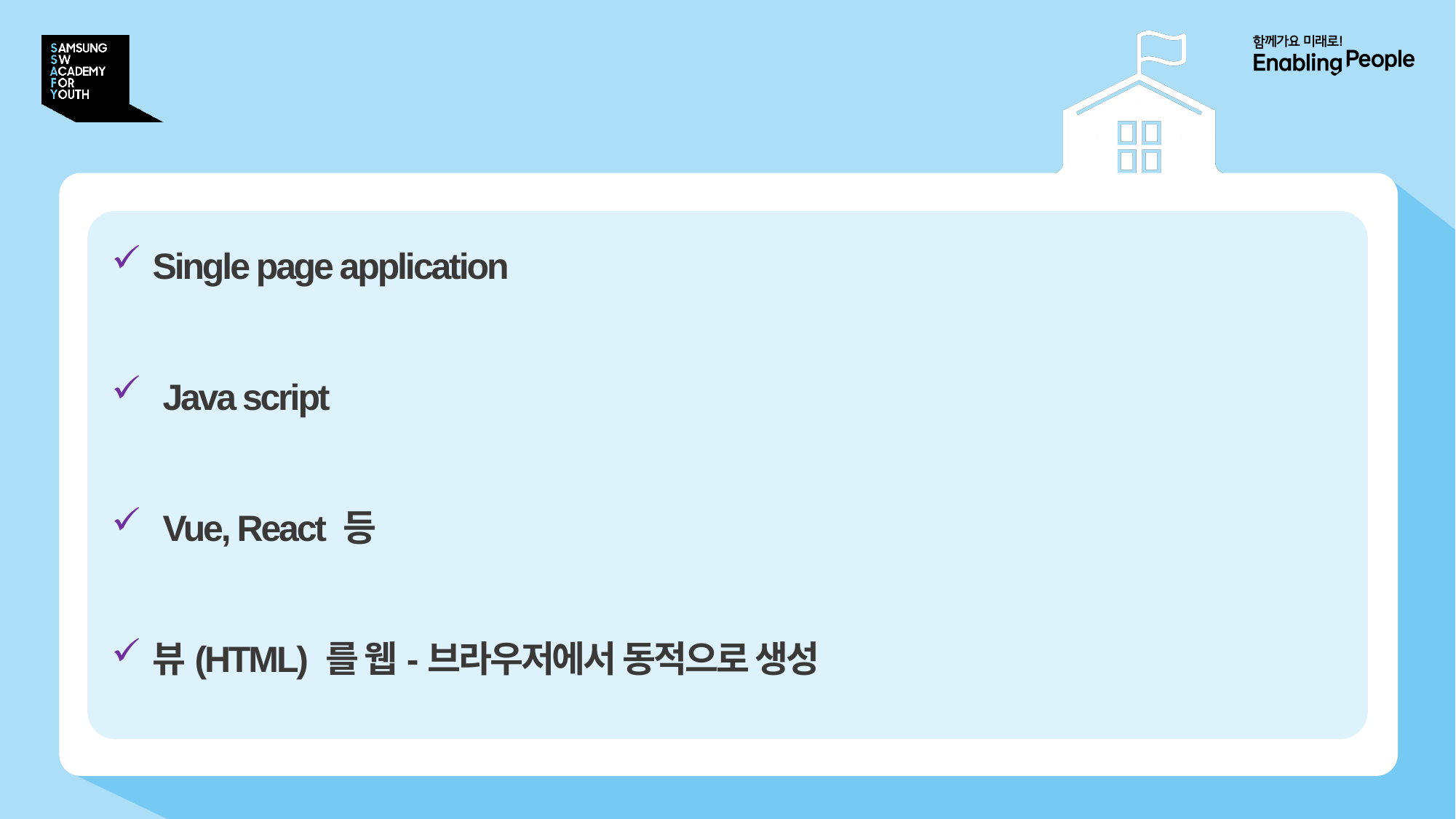

# CSR(Client side rendering)

Single page application

 Java script

 Vue, React 등

뷰(HTML) 를 웹-브라우저에서 동적으로 생성